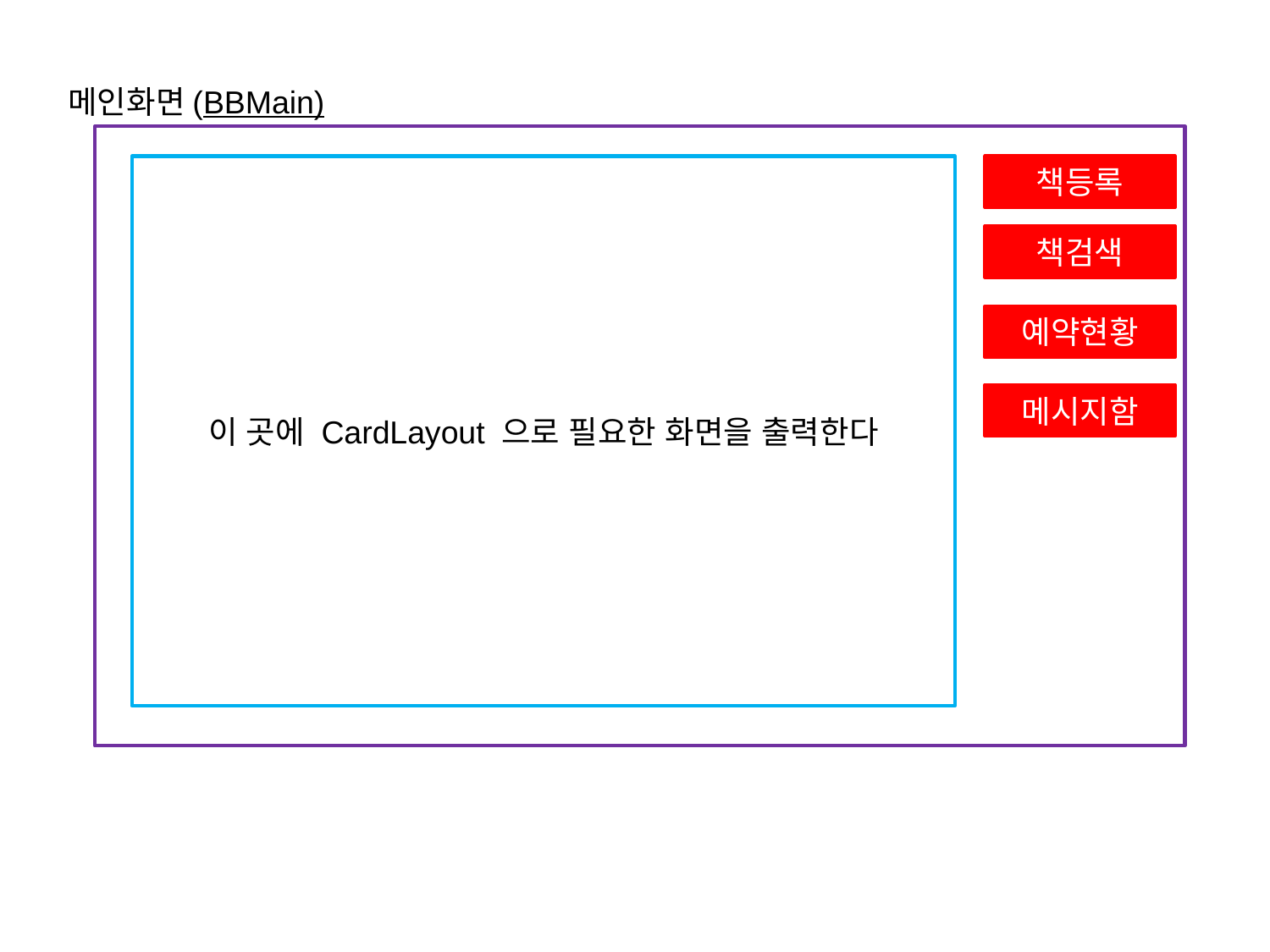

메인화면(BBMain)

이 곳에 CardLayout 으로 필요한 화면을 출력한다
책등록
책검색
예약현황
메시지함